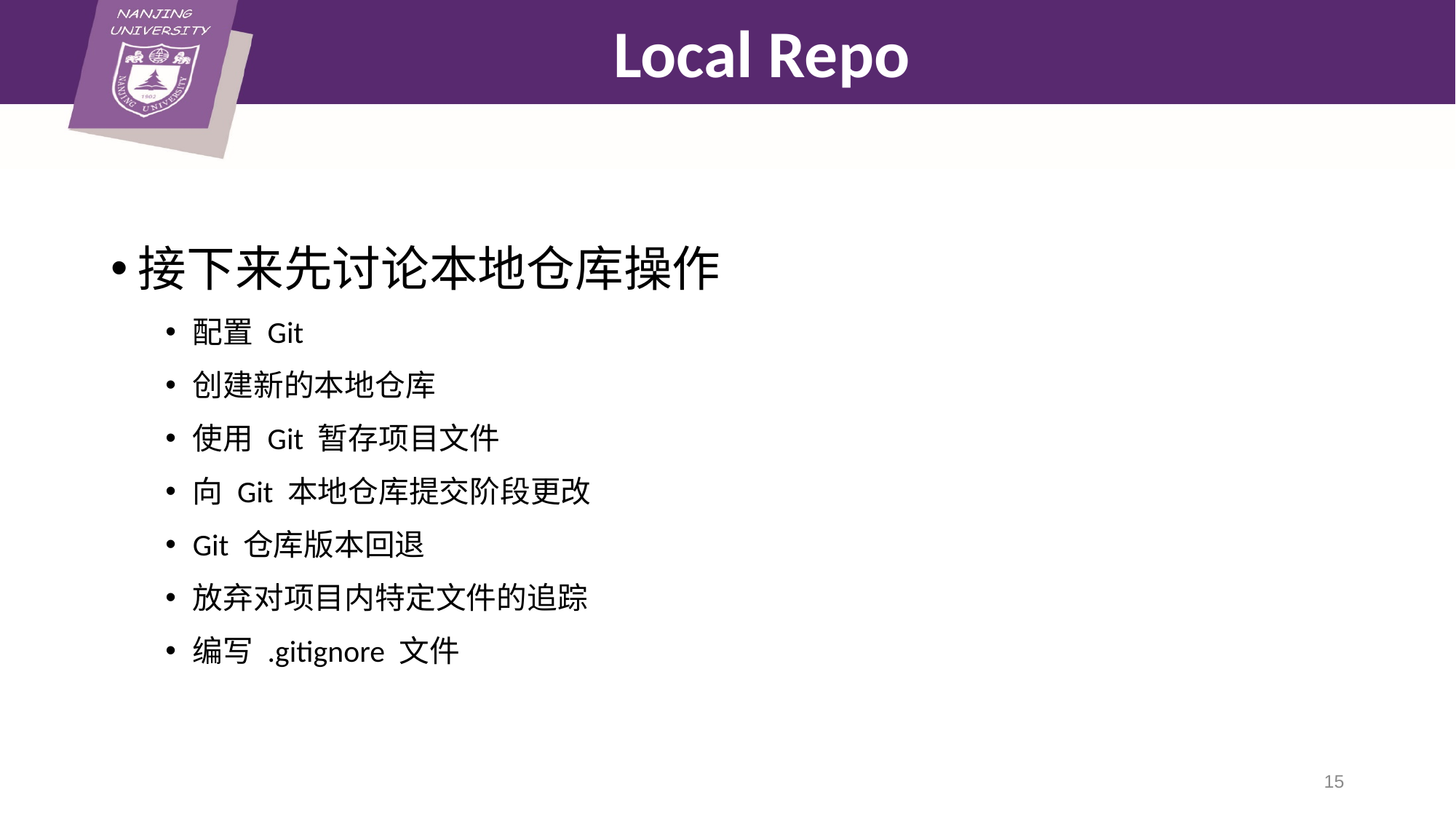

# Local Repo
接下来先讨论本地仓库操作
配置 Git
创建新的本地仓库
使用 Git 暂存项目文件
向 Git 本地仓库提交阶段更改
Git 仓库版本回退
放弃对项目内特定文件的追踪
编写 .gitignore 文件
15